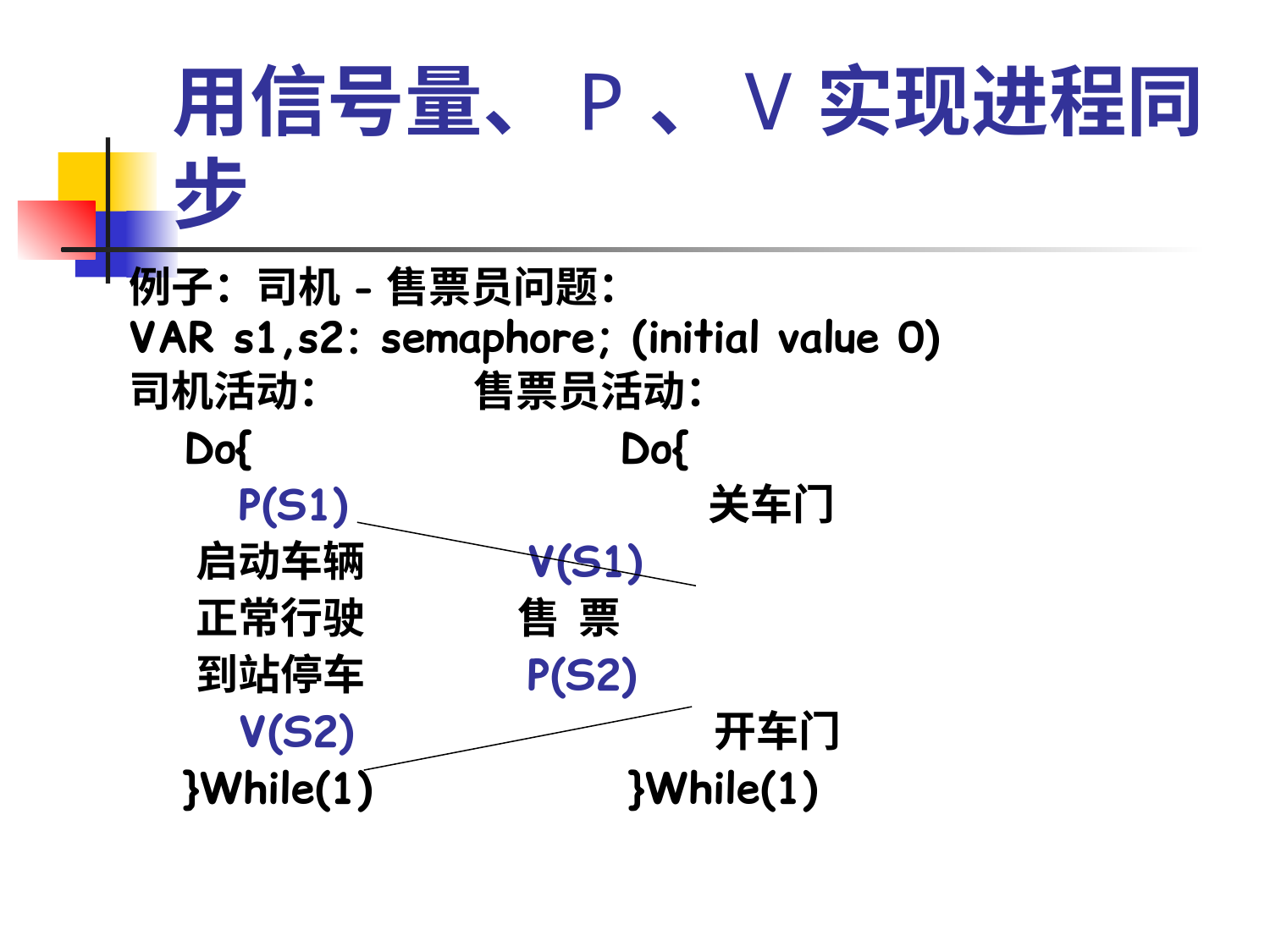

# 用信号量、P、V实现进程同步
例子：司机-售票员问题：
VAR s1,s2: semaphore; (initial value 0)
司机活动：              售票员活动：
   Do{                    Do{
      P(S1)                   关车门
      启动车辆                V(S1)
      正常行驶                售  票
      到站停车                P(S2)
      V(S2)                   开车门
   }While(1)              }While(1)